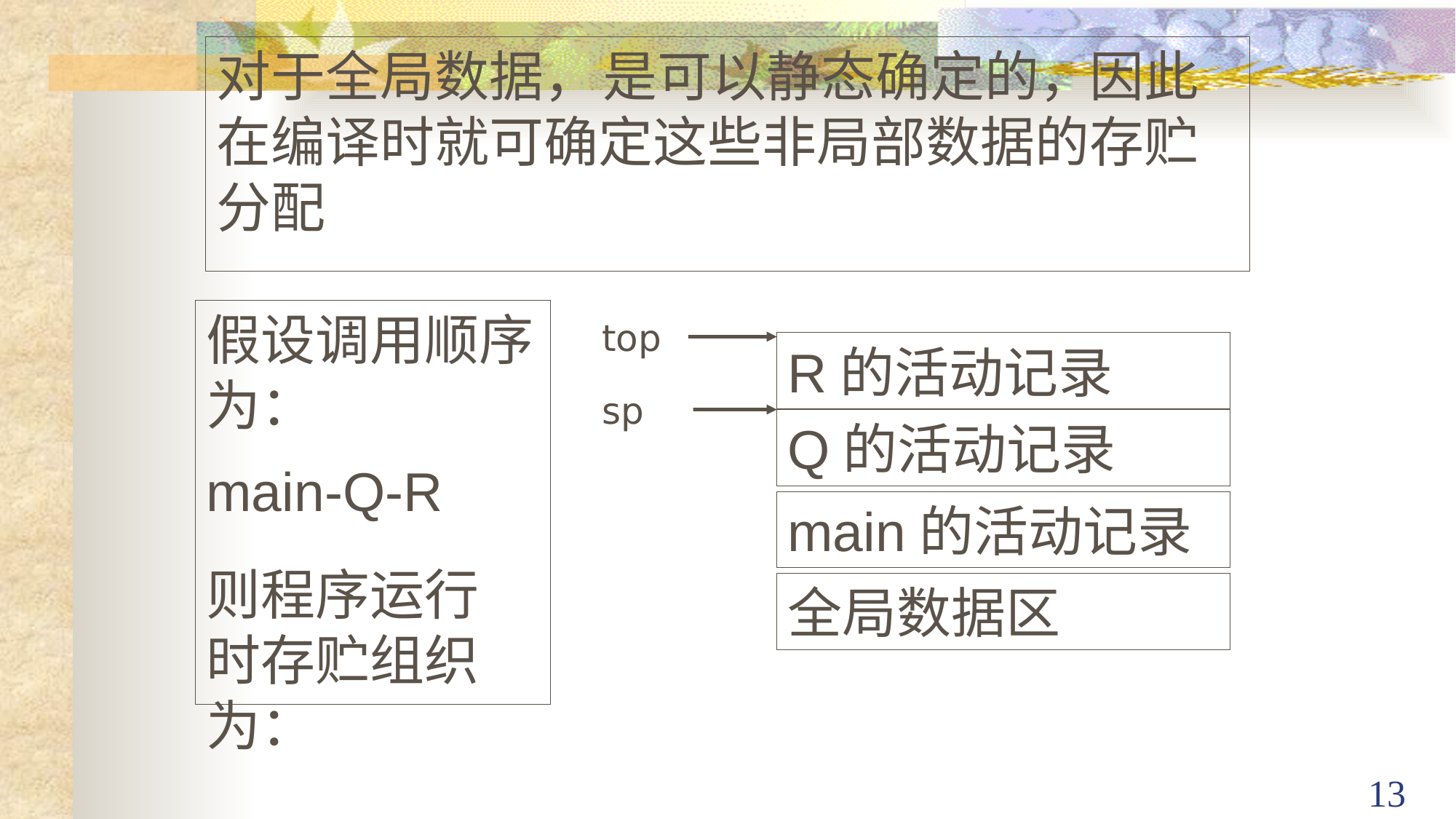

对于全局数据，

　　　　　　　　　　　　　　　　因此在编译时就可确定这些非局部数据的存贮分配
　　　　　　　是可以静态确定的，
假设调用顺序为：
 top
R的活动记录

 sp

Q的活动记录
main-Q-R
main的活动记录
则程序运行时存贮组织为：
全局数据区
13